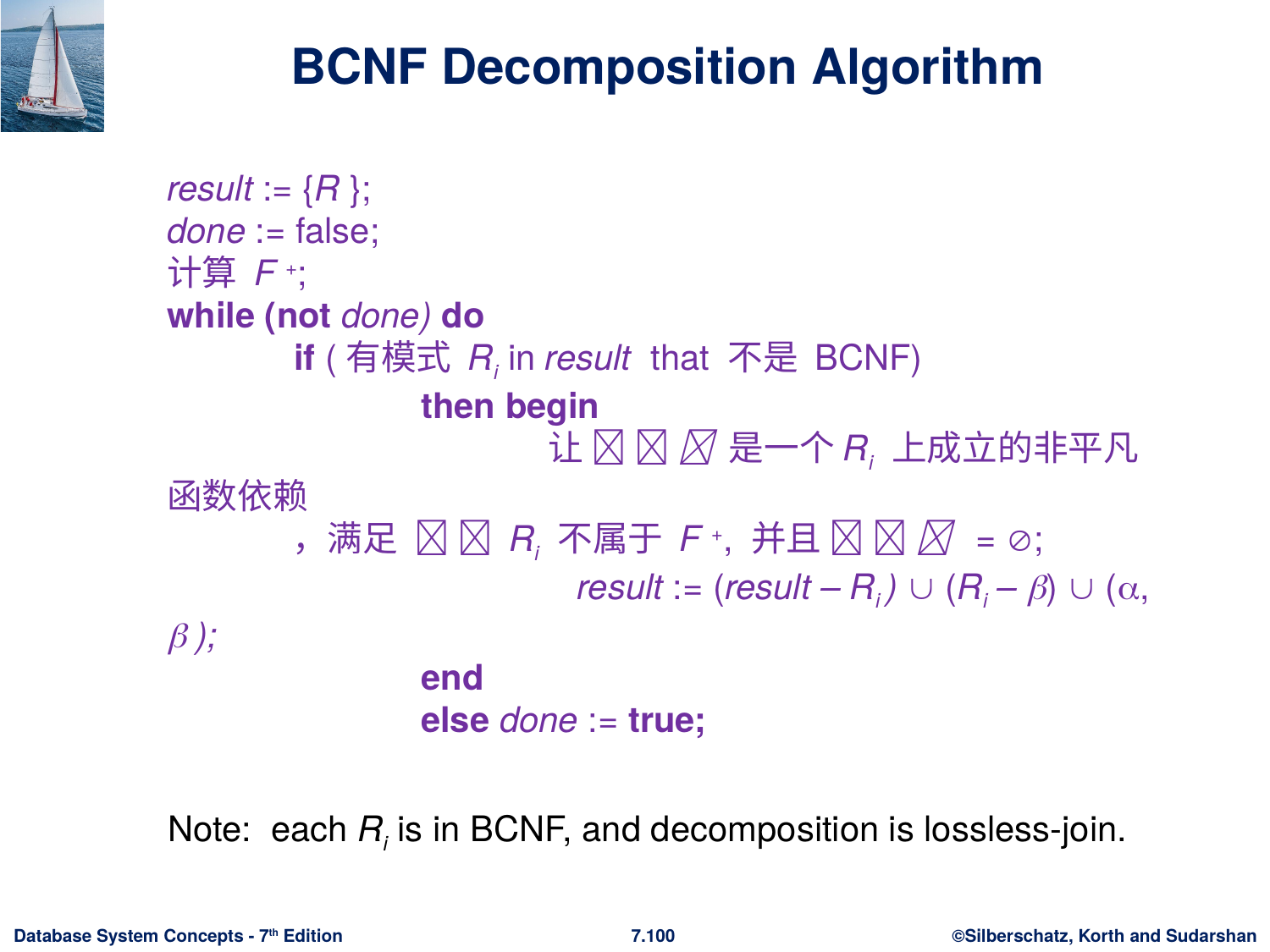

# BCNF Decomposition Algorithm
	result := {R };
done := false;
计算 F +;
while (not done) do
	if (有模式 Ri in result  that 不是 BCNF)
		then begin
			让 α → β  是一个Ri 上成立的非平凡函数依赖
                ，满足  α → Ri 不属于 F +, 并且 α ∩ β  = ∅;
			   result := (result – Ri ) ∪ (Ri – β) ∪ (α, β );
	    	end
		else done := true;

     Note:  each Ri is in BCNF, and decomposition is lossless-join.